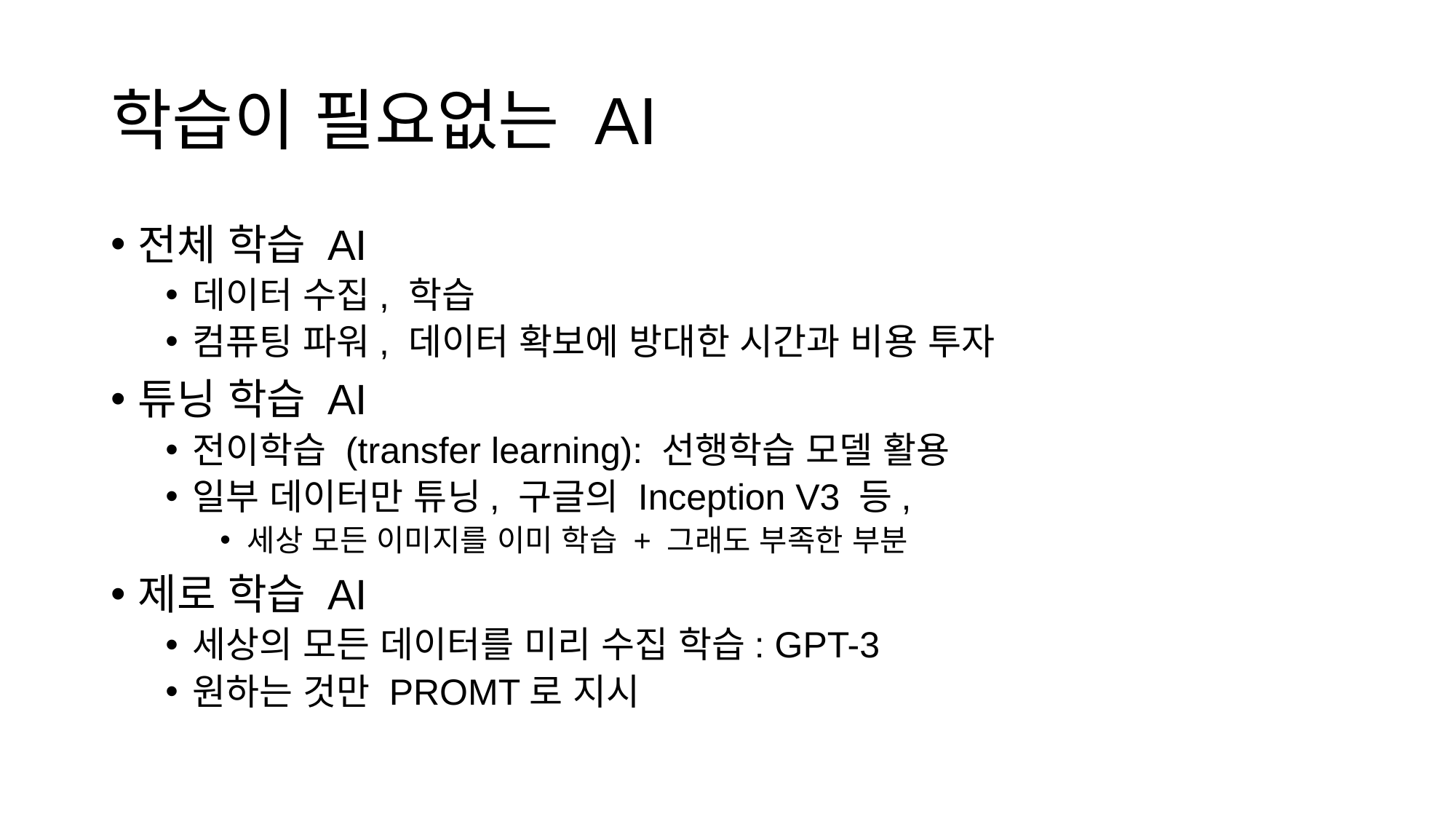

# 학습이 필요없는 AI
전체 학습 AI
데이터 수집, 학습
컴퓨팅 파워, 데이터 확보에 방대한 시간과 비용 투자
튜닝 학습 AI
전이학습 (transfer learning): 선행학습 모델 활용
일부 데이터만 튜닝, 구글의 Inception V3 등,
세상 모든 이미지를 이미 학습 + 그래도 부족한 부분
제로 학습 AI
세상의 모든 데이터를 미리 수집 학습: GPT-3
원하는 것만 PROMT로 지시